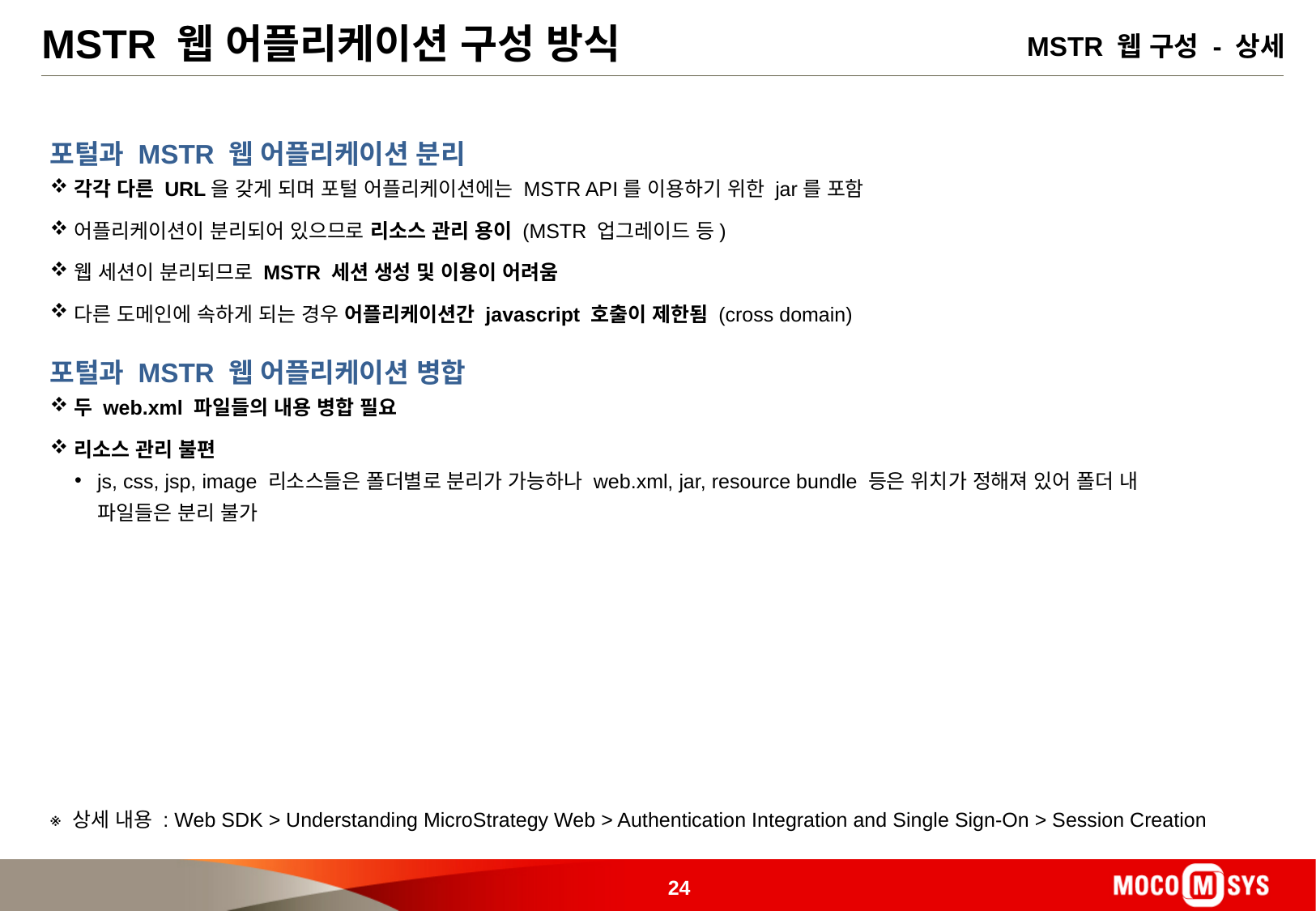

# MSTR 웹 어플리케이션 구성 방식
MSTR 웹 구성 - 상세
포털과 MSTR 웹 어플리케이션 분리
각각 다른 URL을 갖게 되며 포털 어플리케이션에는 MSTR API를 이용하기 위한 jar를 포함
어플리케이션이 분리되어 있으므로 리소스 관리 용이 (MSTR 업그레이드 등)
웹 세션이 분리되므로 MSTR 세션 생성 및 이용이 어려움
다른 도메인에 속하게 되는 경우 어플리케이션간 javascript 호출이 제한됨 (cross domain)
포털과 MSTR 웹 어플리케이션 병합
두 web.xml 파일들의 내용 병합 필요
리소스 관리 불편
js, css, jsp, image 리소스들은 폴더별로 분리가 가능하나 web.xml, jar, resource bundle 등은 위치가 정해져 있어 폴더 내 파일들은 분리 불가
상세 내용 : Web SDK > Understanding MicroStrategy Web > Authentication Integration and Single Sign-On > Session Creation